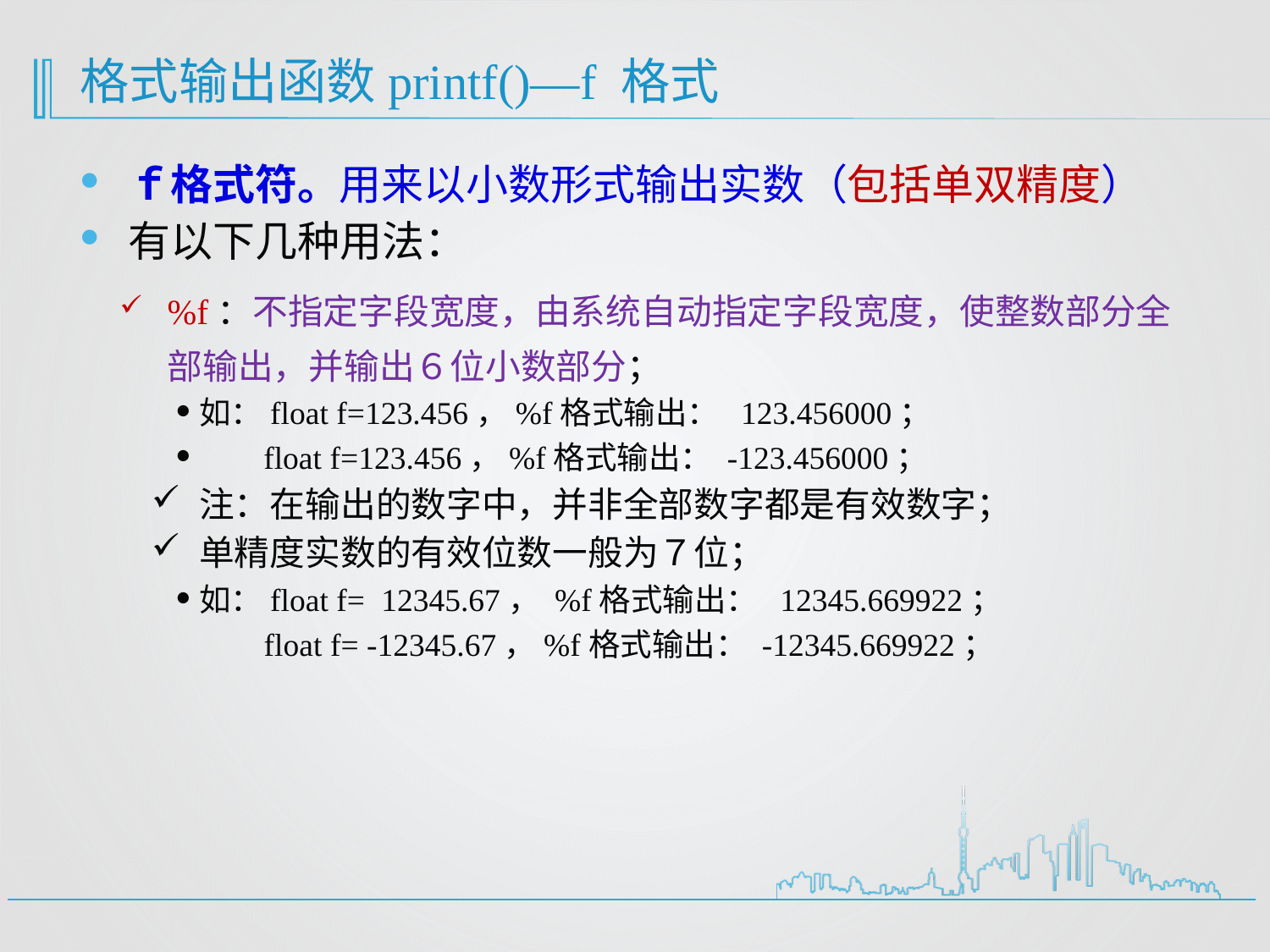

# 格式输出函数printf()—f 格式
ｆ格式符。用来以小数形式输出实数（包括单双精度）
有以下几种用法：
%f：不指定字段宽度，由系统自动指定字段宽度，使整数部分全部输出，并输出６位小数部分；
如：float f=123.456，%f格式输出：  123.456000；
        float f=123.456，%f格式输出： -123.456000；
注：在输出的数字中，并非全部数字都是有效数字；
单精度实数的有效位数一般为７位；
如：float f=  12345.67， %f格式输出：  12345.669922；
           float f= -12345.67，%f格式输出： -12345.669922；